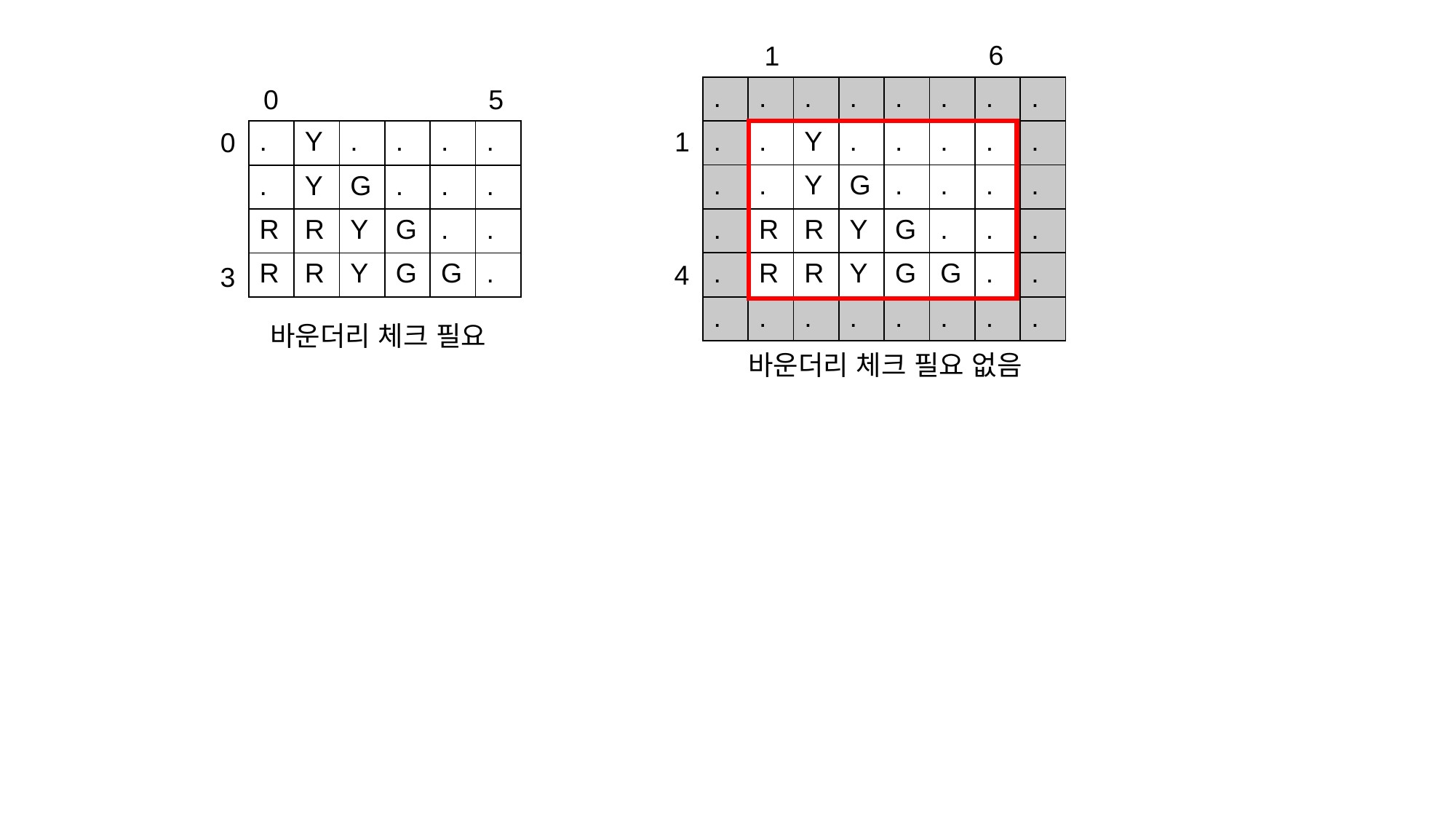

6
1
5
| . | . | . | . | . | . | . | . |
| --- | --- | --- | --- | --- | --- | --- | --- |
| . | . | Y | . | . | . | . | . |
| . | . | Y | G | . | . | . | . |
| . | R | R | Y | G | . | . | . |
| . | R | R | Y | G | G | . | . |
| . | . | . | . | . | . | . | . |
0
1
0
| . | Y | . | . | . | . |
| --- | --- | --- | --- | --- | --- |
| . | Y | G | . | . | . |
| R | R | Y | G | . | . |
| R | R | Y | G | G | . |

4
3
바운더리 체크 필요
바운더리 체크 필요 없음